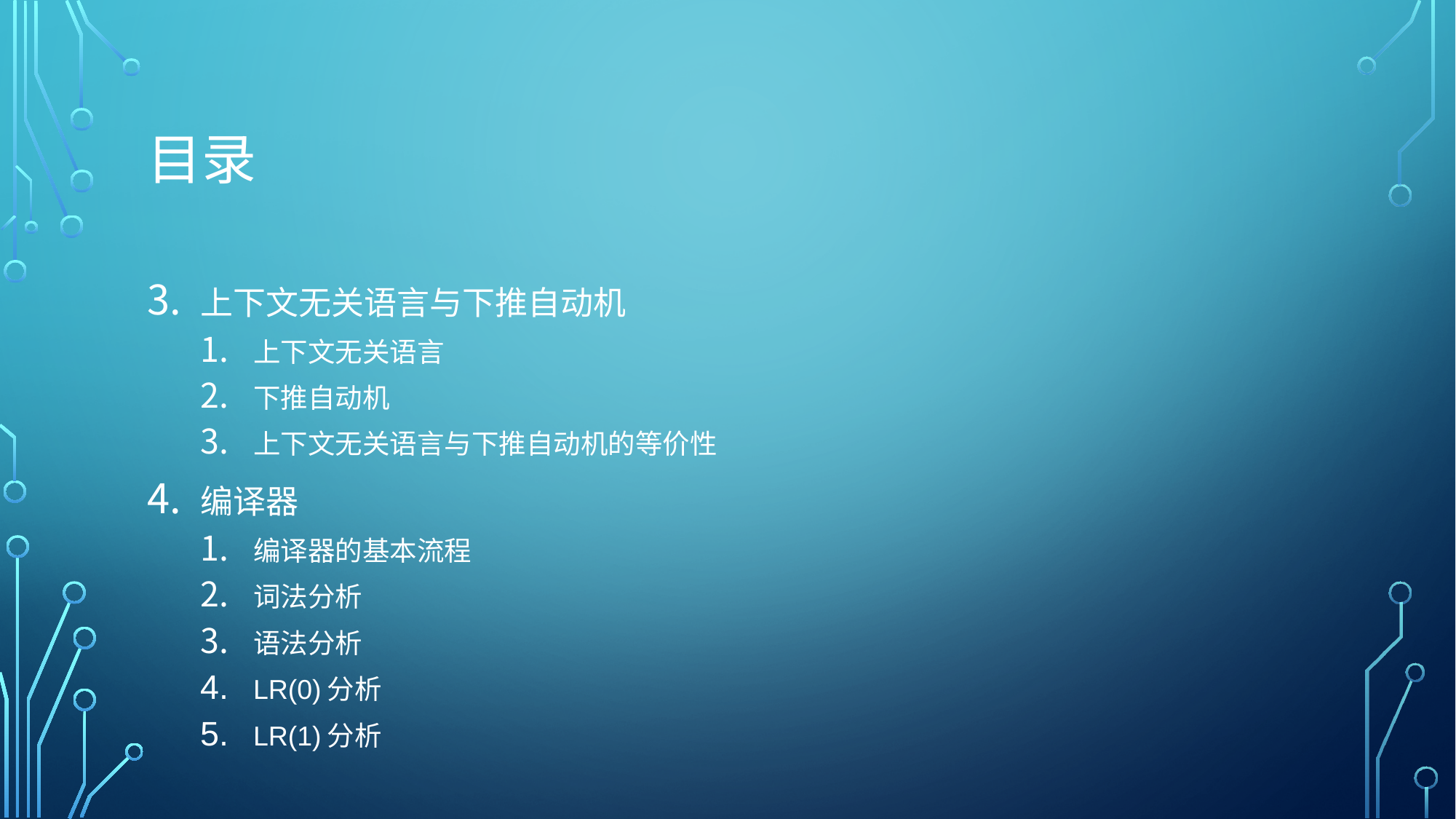

# 目录
上下文无关语言与下推自动机
上下文无关语言
下推自动机
上下文无关语言与下推自动机的等价性
编译器
编译器的基本流程
词法分析
语法分析
LR(0)分析
LR(1)分析